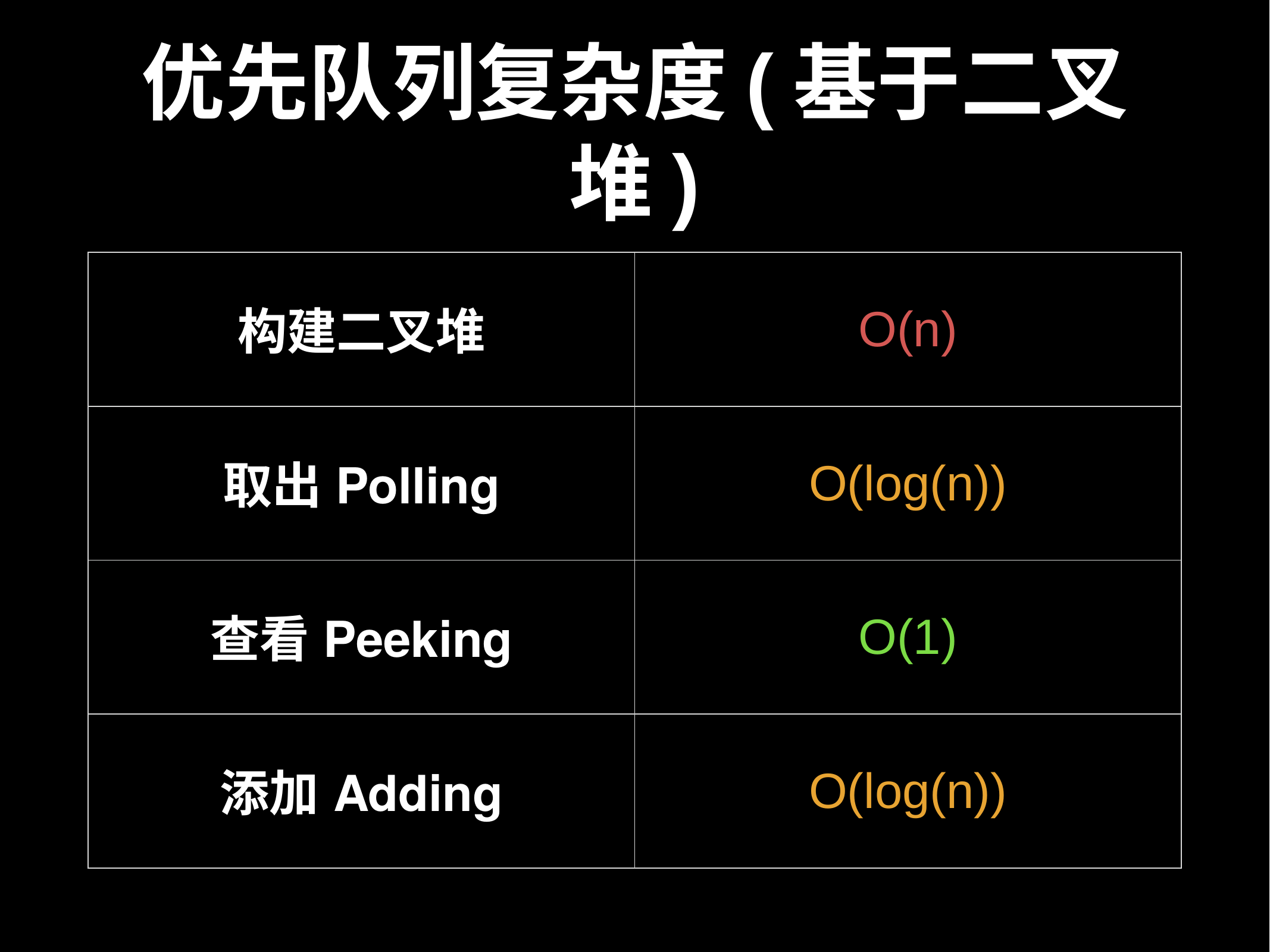

# 优先队列复杂度(基于二叉堆)
| 构建二叉堆 | O(n) |
| --- | --- |
| 取出Polling | O(log(n)) |
| 查看Peeking | O(1) |
| 添加Adding | O(log(n)) |